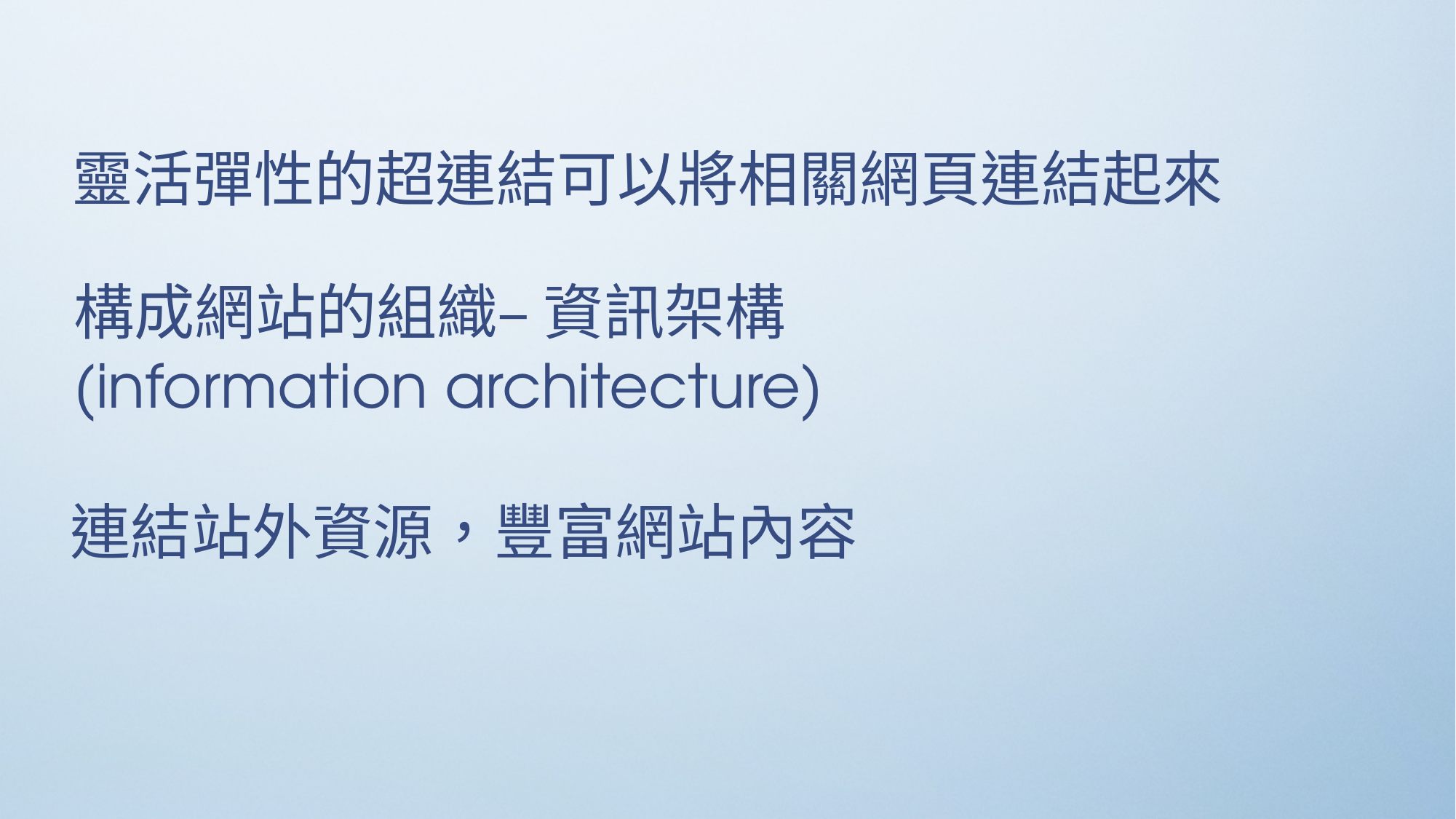

靈活彈性的超連結可以將相關網頁連結起來
構成網站的組織– 資訊架構
(information architecture)
連結站外資源，豐富網站內容